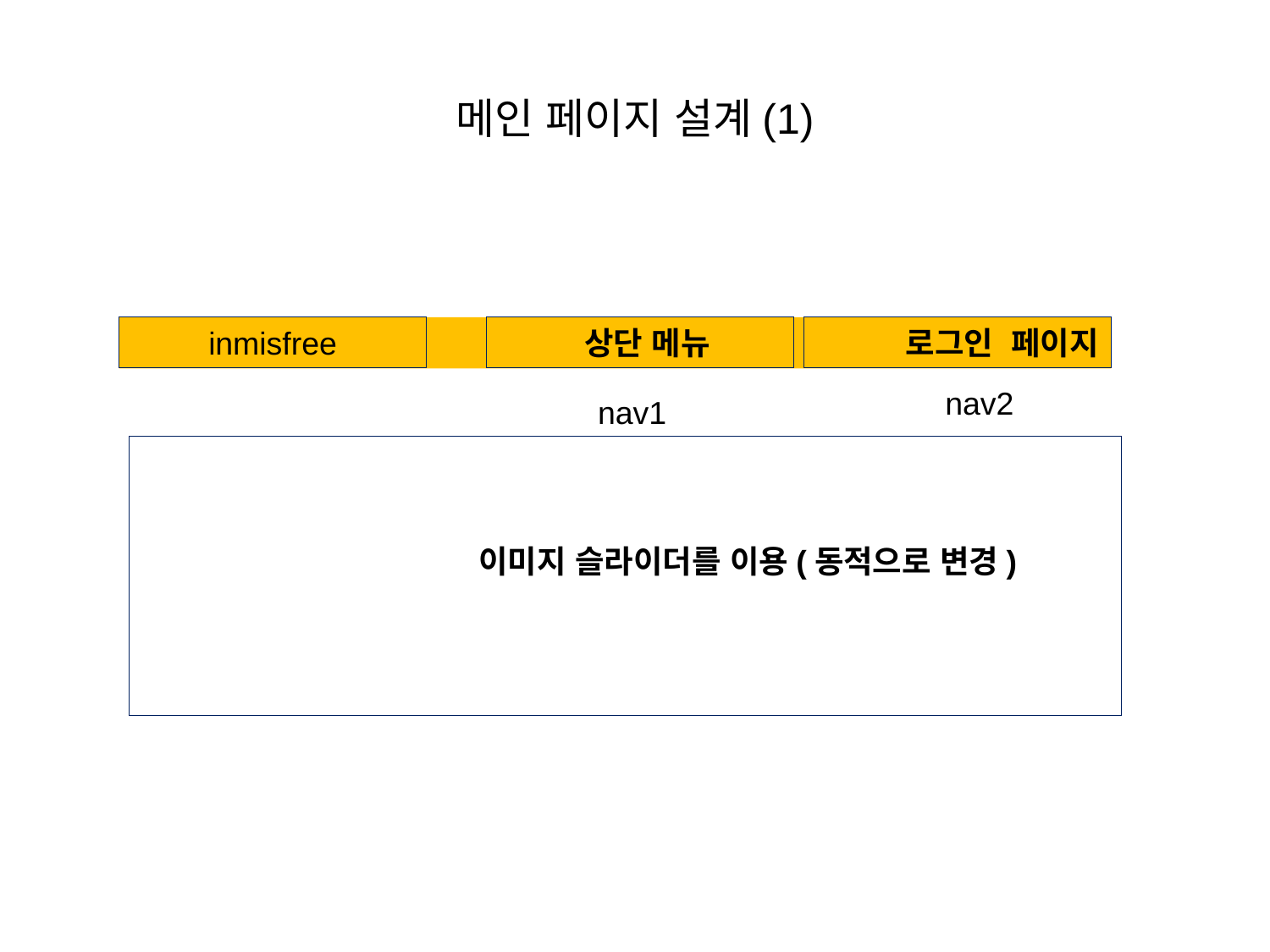

# 메인 페이지 설계(1)

inmisfree
 상단 메뉴
로그인  페이지
nav2
nav1

이미지 슬라이더를 이용(동적으로 변경)